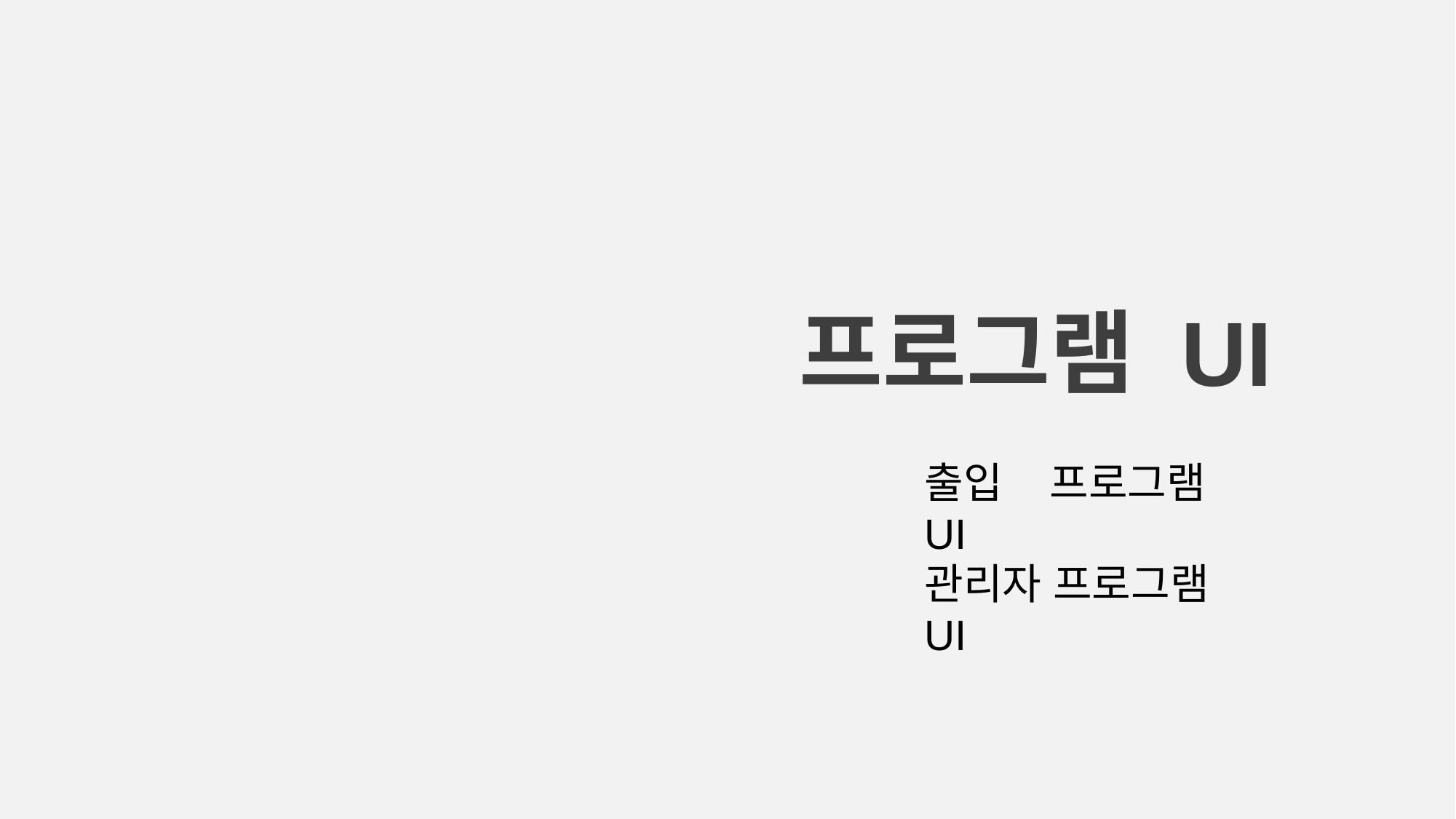

프로그램 UI
출입    프로그램 UI
관리자 프로그램 UI